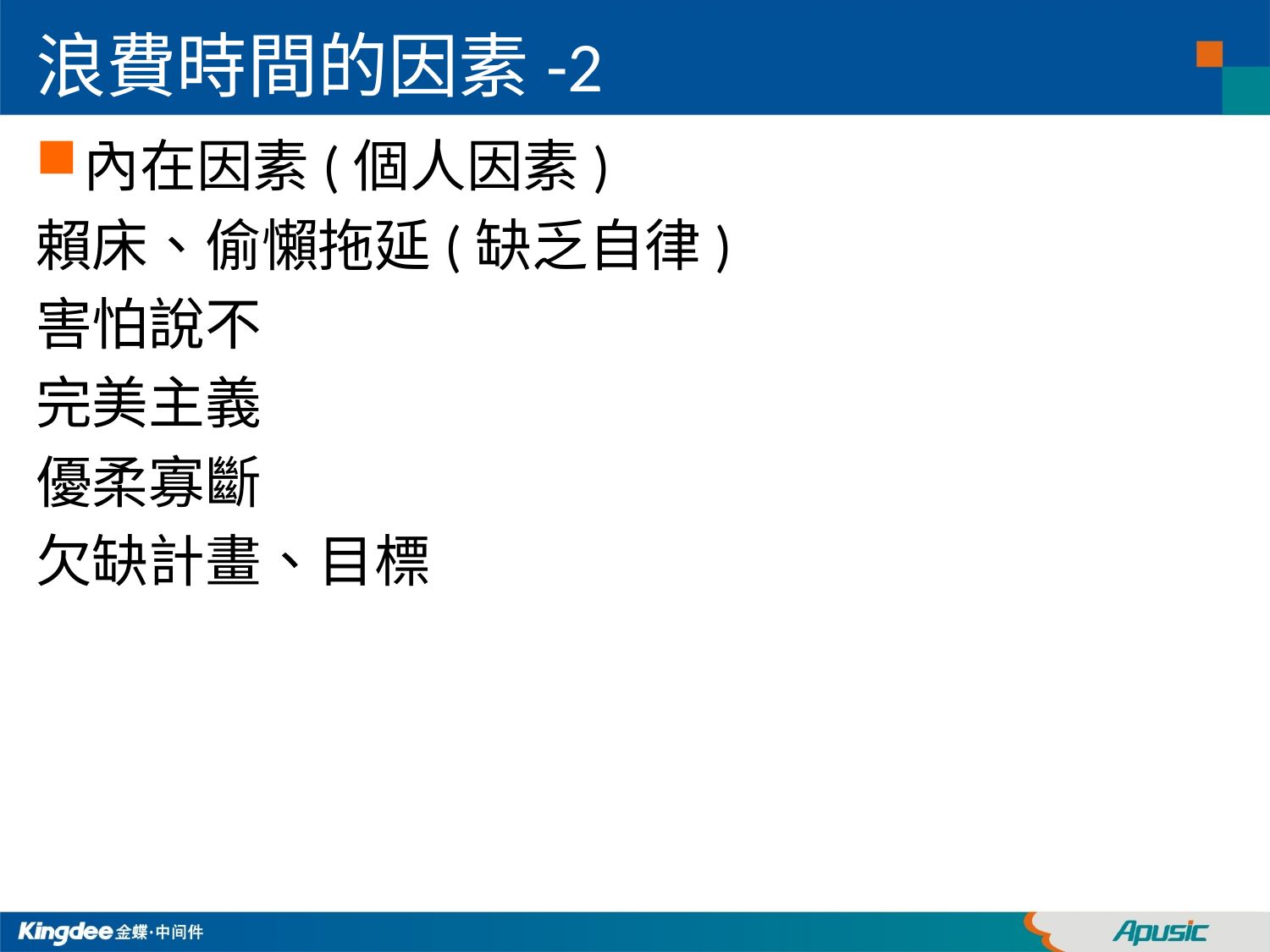

# 浪費時間的因素-2
內在因素(個人因素)
賴床、偷懶拖延(缺乏自律)
害怕說不
完美主義
優柔寡斷
欠缺計畫、目標